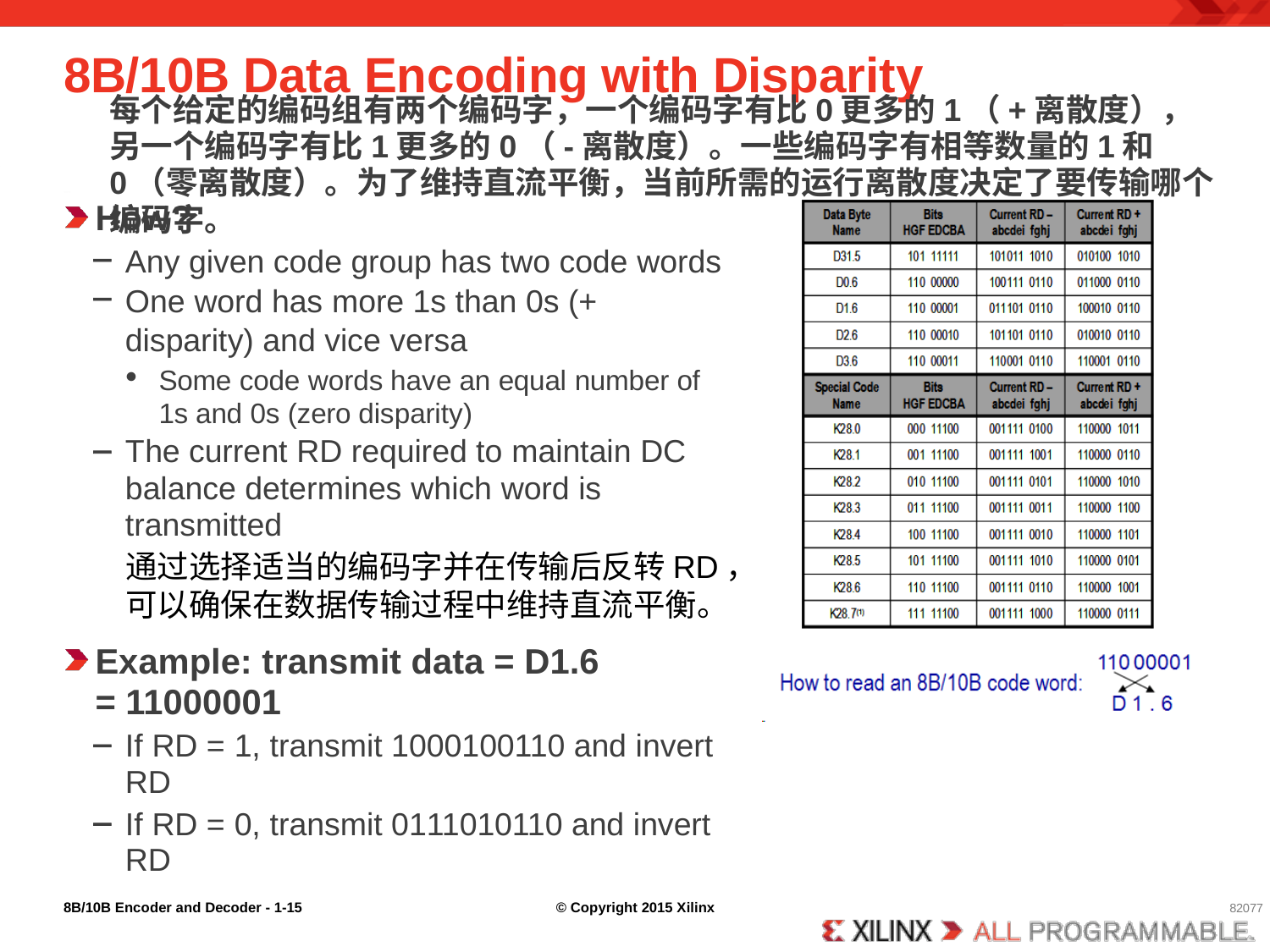

# 8B/10B Data Encoding with Disparity
每个给定的编码组有两个编码字，一个编码字有比0更多的1（+离散度），另一个编码字有比1更多的0（-离散度）。一些编码字有相等数量的1和0（零离散度）。为了维持直流平衡，当前所需的运行离散度决定了要传输哪个编码字。

1-15
27387**slide
How?

Any given code group has two code words One word has more 1s than 0s (+ disparity) and vice versa
Some code words have an equal number of 1s and 0s (zero disparity)
The current RD required to maintain DC balance determines which word is transmitted
—
—
—
通过选择适当的编码字并在传输后反转RD，可以确保在数据传输过程中维持直流平衡。
Example: transmit data = D1.6 = 11000001

If RD = 1, transmit 1000100110 and invert RD
If RD = 0, transmit 0111010110 and invert RD
—
—
8B/10B Encoder and Decoder - 1-15
© Copyright 2015 Xilinx
82077